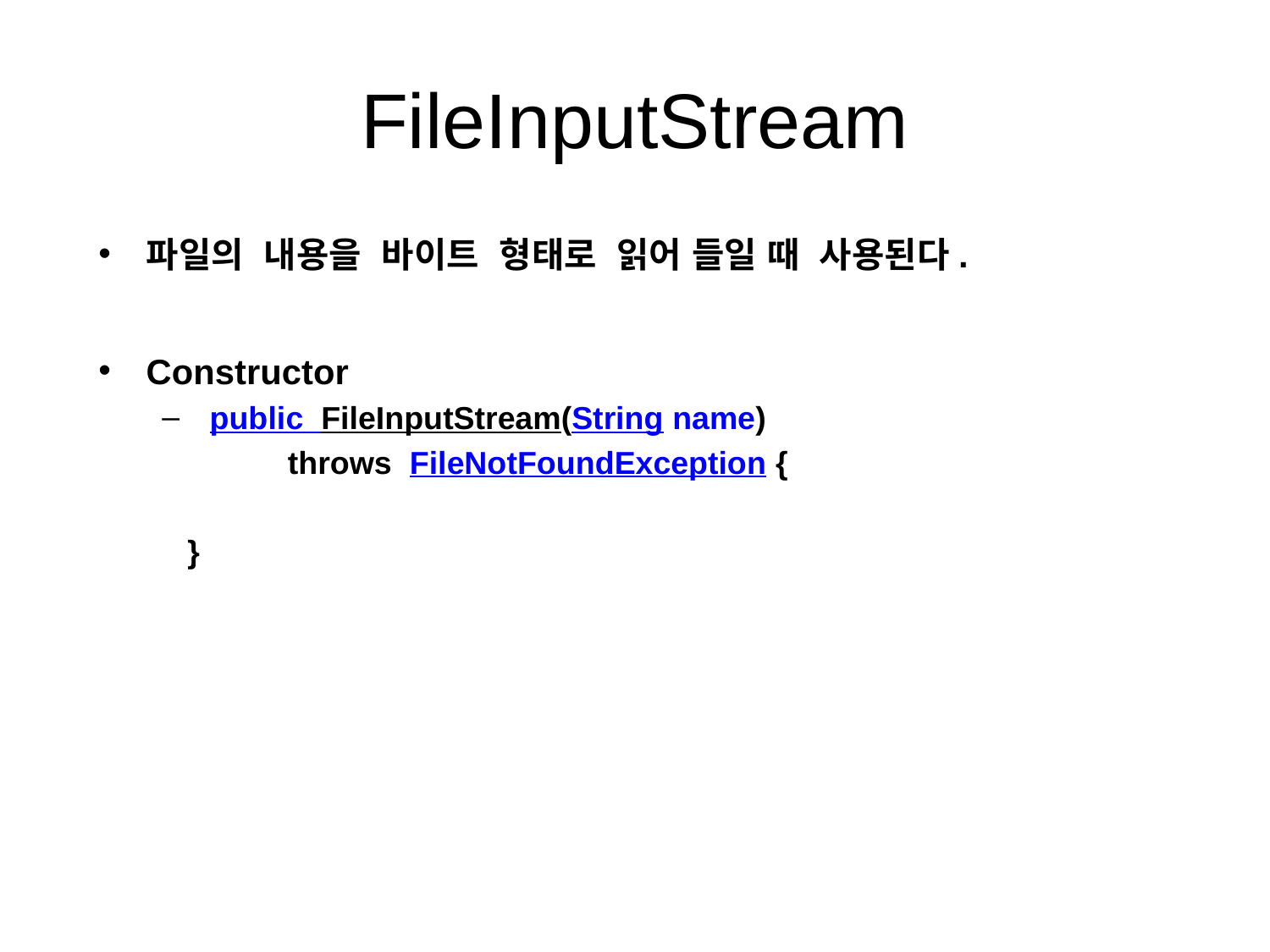

# FileInputStream
파일의  내용을  바이트  형태로  읽어 들일 때  사용된다.

Constructor
public  FileInputStream(String name)
       throws  FileNotFoundException {

          }